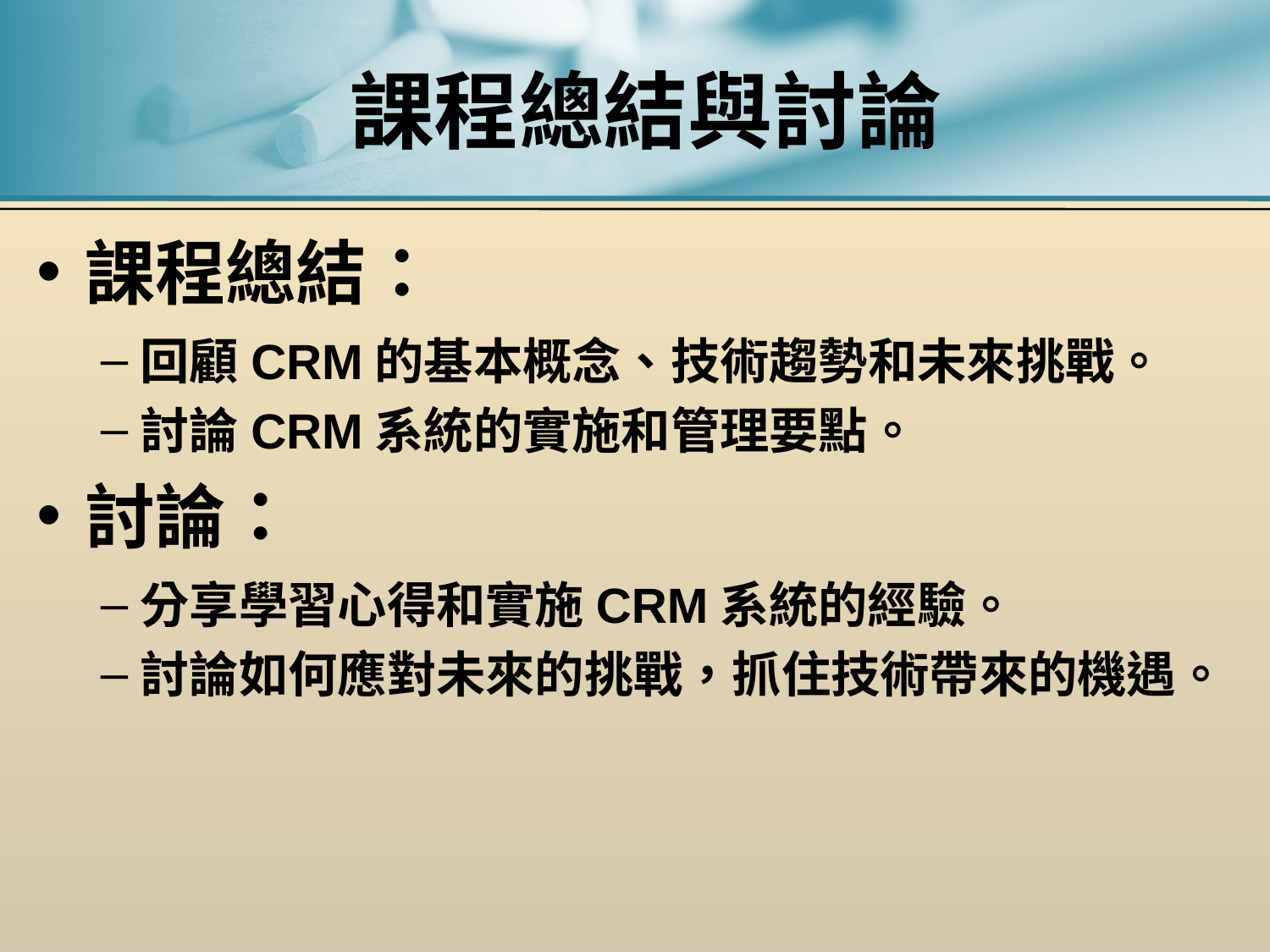

# 課程總結與討論
課程總結：
回顧CRM的基本概念、技術趨勢和未來挑戰。
討論CRM系統的實施和管理要點。
討論：
分享學習心得和實施CRM系統的經驗。
討論如何應對未來的挑戰，抓住技術帶來的機遇。